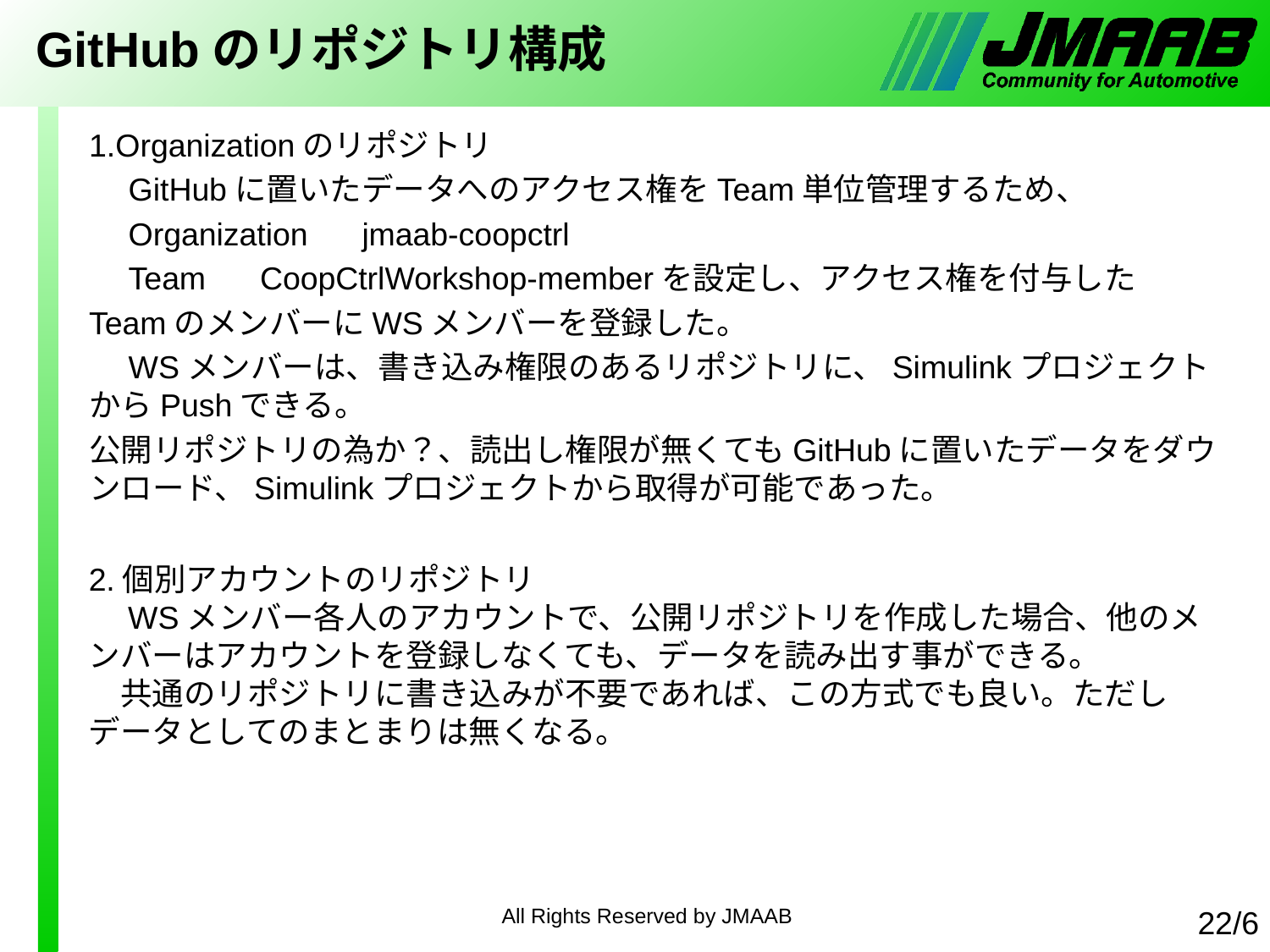

# GitHubのリポジトリ構成
1.Organizationのリポジトリ
　GitHubに置いたデータへのアクセス権をTeam単位管理するため、
　Organization　 jmaab-coopctrl
　Team　 CoopCtrlWorkshop-memberを設定し、アクセス権を付与した
TeamのメンバーにWSメンバーを登録した。
　WSメンバーは、書き込み権限のあるリポジトリに、SimulinkプロジェクトからPushできる。
公開リポジトリの為か？、読出し権限が無くてもGitHubに置いたデータをダウンロード、Simulinkプロジェクトから取得が可能であった。
2.個別アカウントのリポジトリ
　WSメンバー各人のアカウントで、公開リポジトリを作成した場合、他のメンバーはアカウントを登録しなくても、データを読み出す事ができる。
　共通のリポジトリに書き込みが不要であれば、この方式でも良い。ただしデータとしてのまとまりは無くなる。